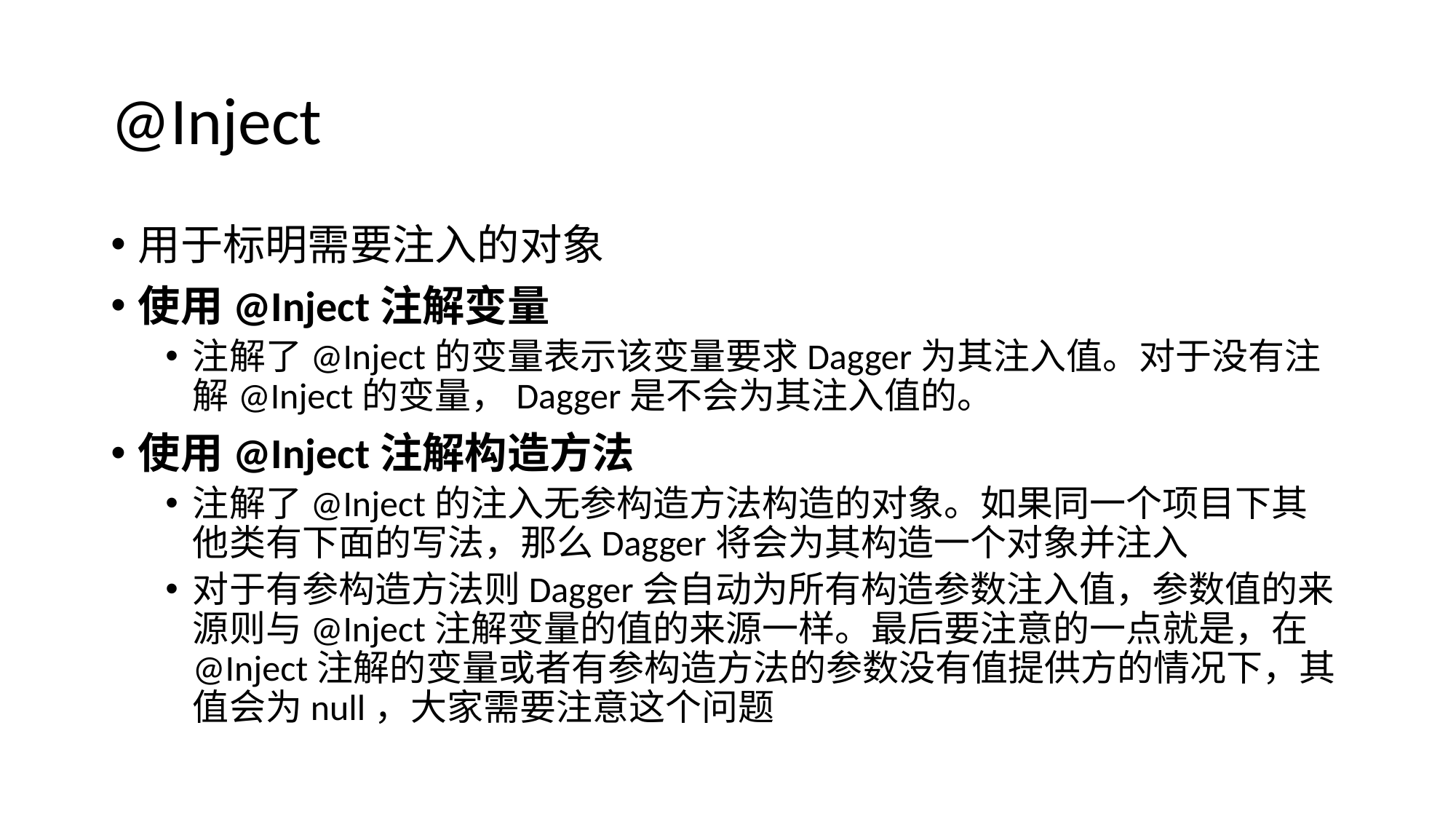

# @Inject
用于标明需要注入的对象
使用@Inject注解变量
注解了@Inject的变量表示该变量要求Dagger为其注入值。对于没有注解@Inject的变量，Dagger是不会为其注入值的。
使用@Inject注解构造方法
注解了@Inject的注入无参构造方法构造的对象。如果同一个项目下其他类有下面的写法，那么Dagger将会为其构造一个对象并注入
对于有参构造方法则Dagger会自动为所有构造参数注入值，参数值的来源则与@Inject注解变量的值的来源一样。最后要注意的一点就是，在@Inject注解的变量或者有参构造方法的参数没有值提供方的情况下，其值会为null，大家需要注意这个问题